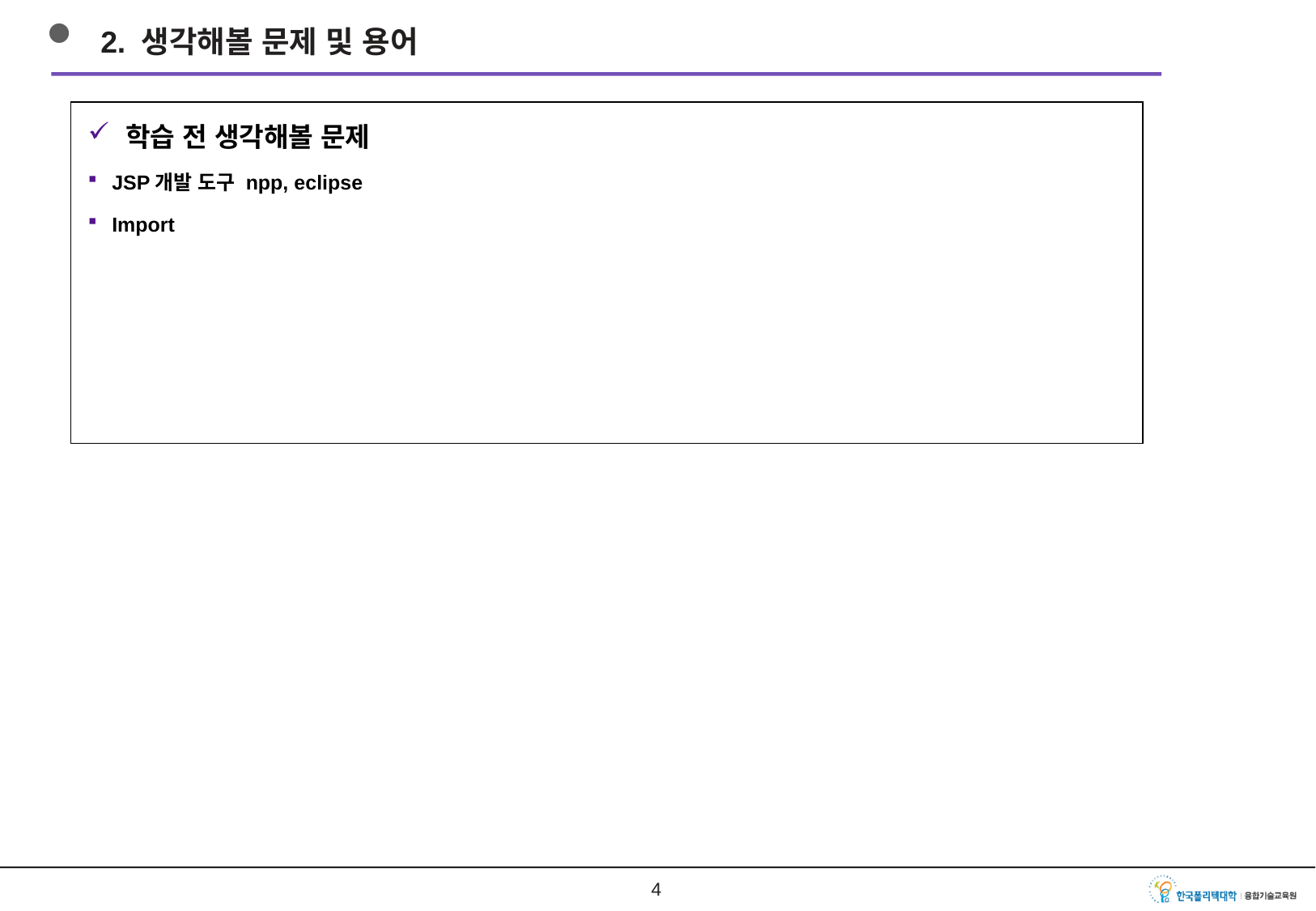

2. 생각해볼 문제 및 용어
학습 전 생각해볼 문제
JSP개발 도구 npp, eclipse
Import
4